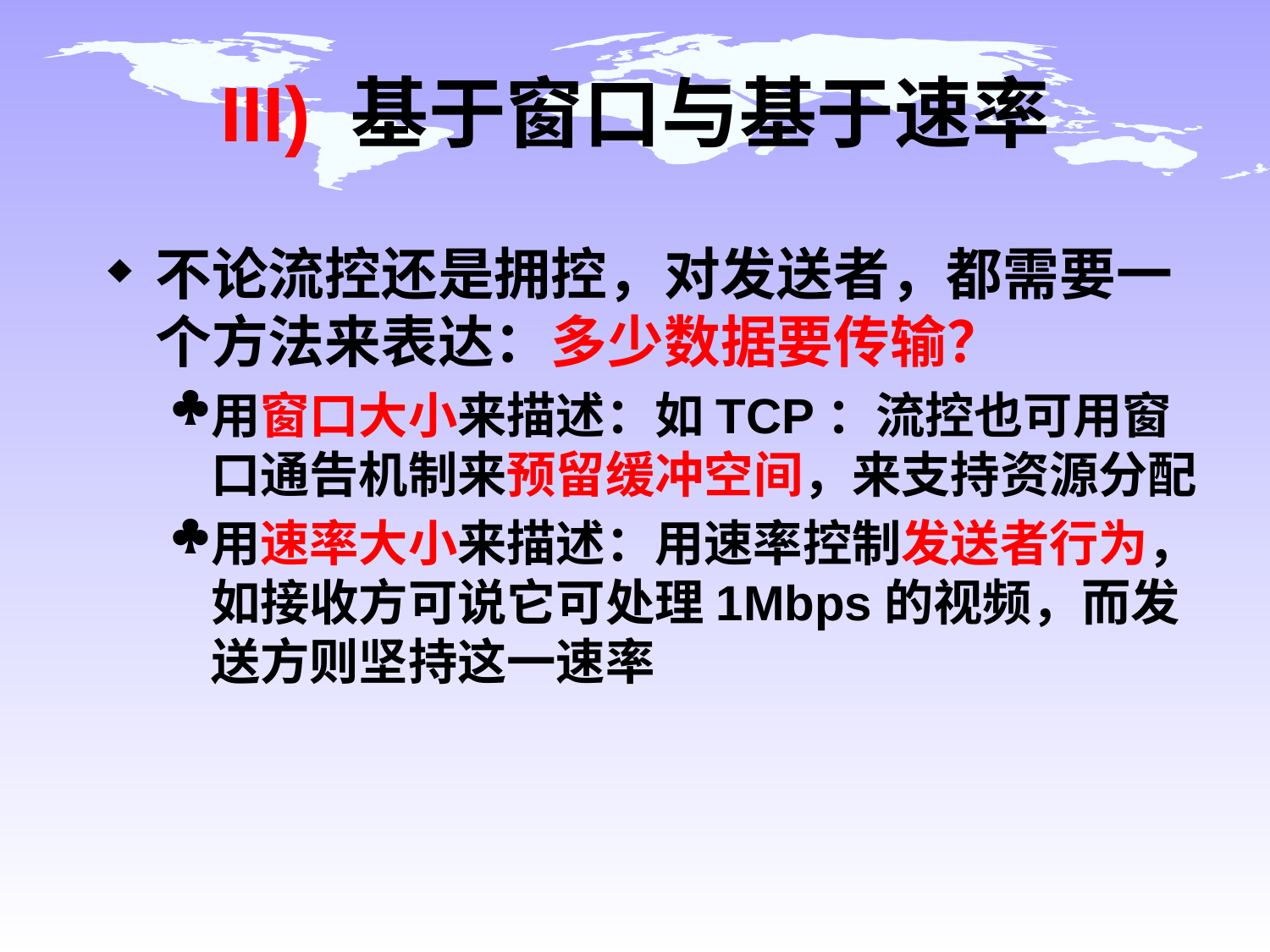

# III) 基于窗口与基于速率
不论流控还是拥控，对发送者，都需要一个方法来表达：多少数据要传输？
用窗口大小来描述：如TCP：流控也可用窗口通告机制来预留缓冲空间，来支持资源分配
用速率大小来描述：用速率控制发送者行为，如接收方可说它可处理1Mbps的视频，而发送方则坚持这一速率